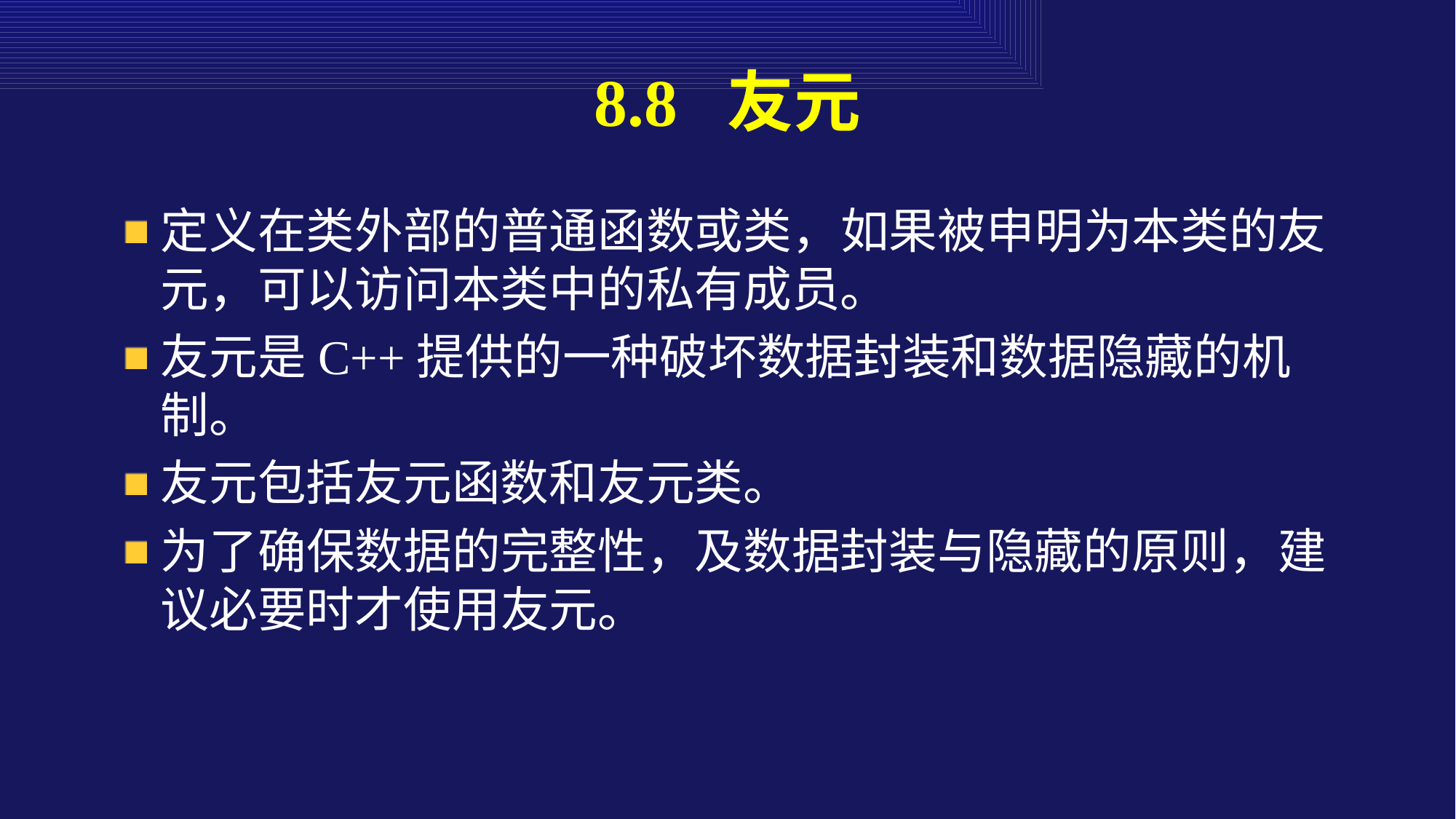

# 8.8  友元
定义在类外部的普通函数或类，如果被申明为本类的友元，可以访问本类中的私有成员。
友元是C++提供的一种破坏数据封装和数据隐藏的机制。
友元包括友元函数和友元类。
为了确保数据的完整性，及数据封装与隐藏的原则，建议必要时才使用友元。